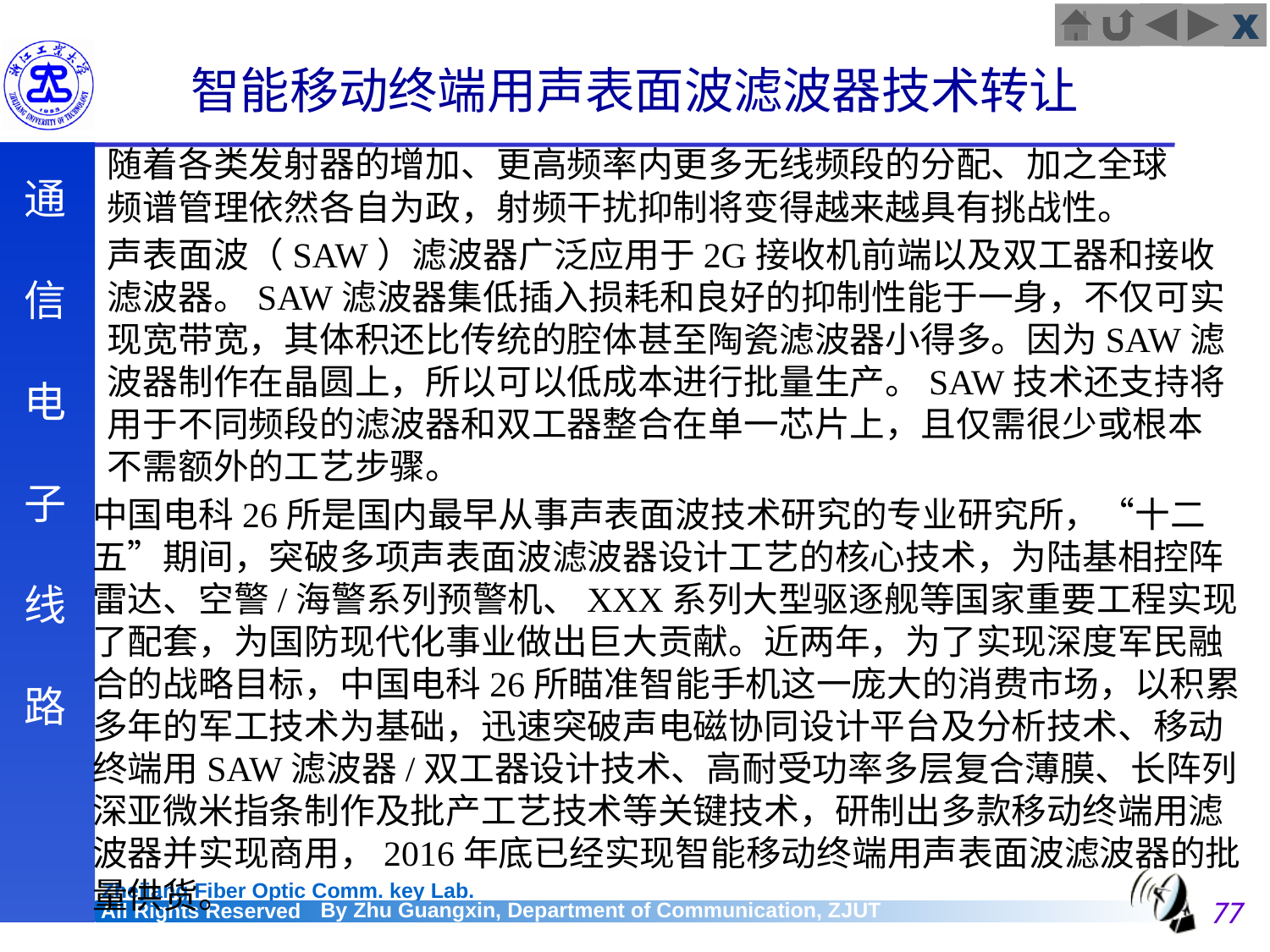

# 智能移动终端用声表面波滤波器技术转让
随着各类发射器的增加、更高频率内更多无线频段的分配、加之全球频谱管理依然各自为政，射频干扰抑制将变得越来越具有挑战性。
声表面波（SAW）滤波器广泛应用于2G接收机前端以及双工器和接收滤波器。SAW滤波器集低插入损耗和良好的抑制性能于一身，不仅可实现宽带宽，其体积还比传统的腔体甚至陶瓷滤波器小得多。因为SAW滤波器制作在晶圆上，所以可以低成本进行批量生产。SAW技术还支持将用于不同频段的滤波器和双工器整合在单一芯片上，且仅需很少或根本不需额外的工艺步骤。
中国电科26所是国内最早从事声表面波技术研究的专业研究所，“十二五”期间，突破多项声表面波滤波器设计工艺的核心技术，为陆基相控阵雷达、空警/海警系列预警机、XXX系列大型驱逐舰等国家重要工程实现了配套，为国防现代化事业做出巨大贡献。近两年，为了实现深度军民融合的战略目标，中国电科26所瞄准智能手机这一庞大的消费市场，以积累多年的军工技术为基础，迅速突破声电磁协同设计平台及分析技术、移动终端用SAW滤波器/双工器设计技术、高耐受功率多层复合薄膜、长阵列深亚微米指条制作及批产工艺技术等关键技术，研制出多款移动终端用滤波器并实现商用，2016年底已经实现智能移动终端用声表面波滤波器的批量供货。